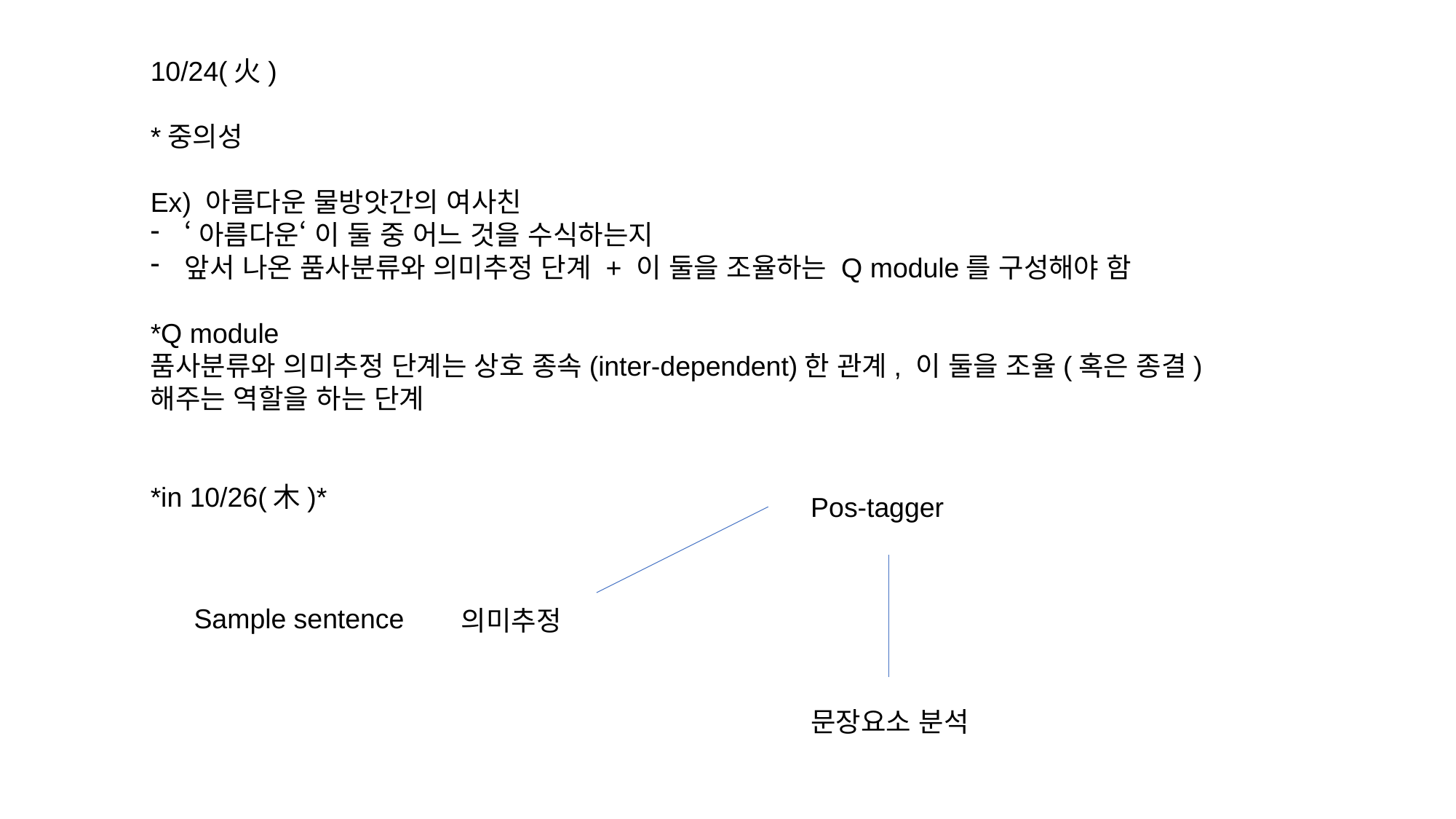

10/24(火)

*중의성

Ex) 아름다운 물방앗간의 여사친
‘아름다운‘ 이 둘 중 어느 것을 수식하는지
앞서 나온 품사분류와 의미추정 단계 + 이 둘을 조율하는 Q module를 구성해야 함

*Q module
품사분류와 의미추정 단계는 상호 종속(inter-dependent)한 관계, 이 둘을 조율(혹은 종결)해주는 역할을 하는 단계

*in 10/26(木)*

Pos-tagger
Sample sentence
의미추정
문장요소 분석